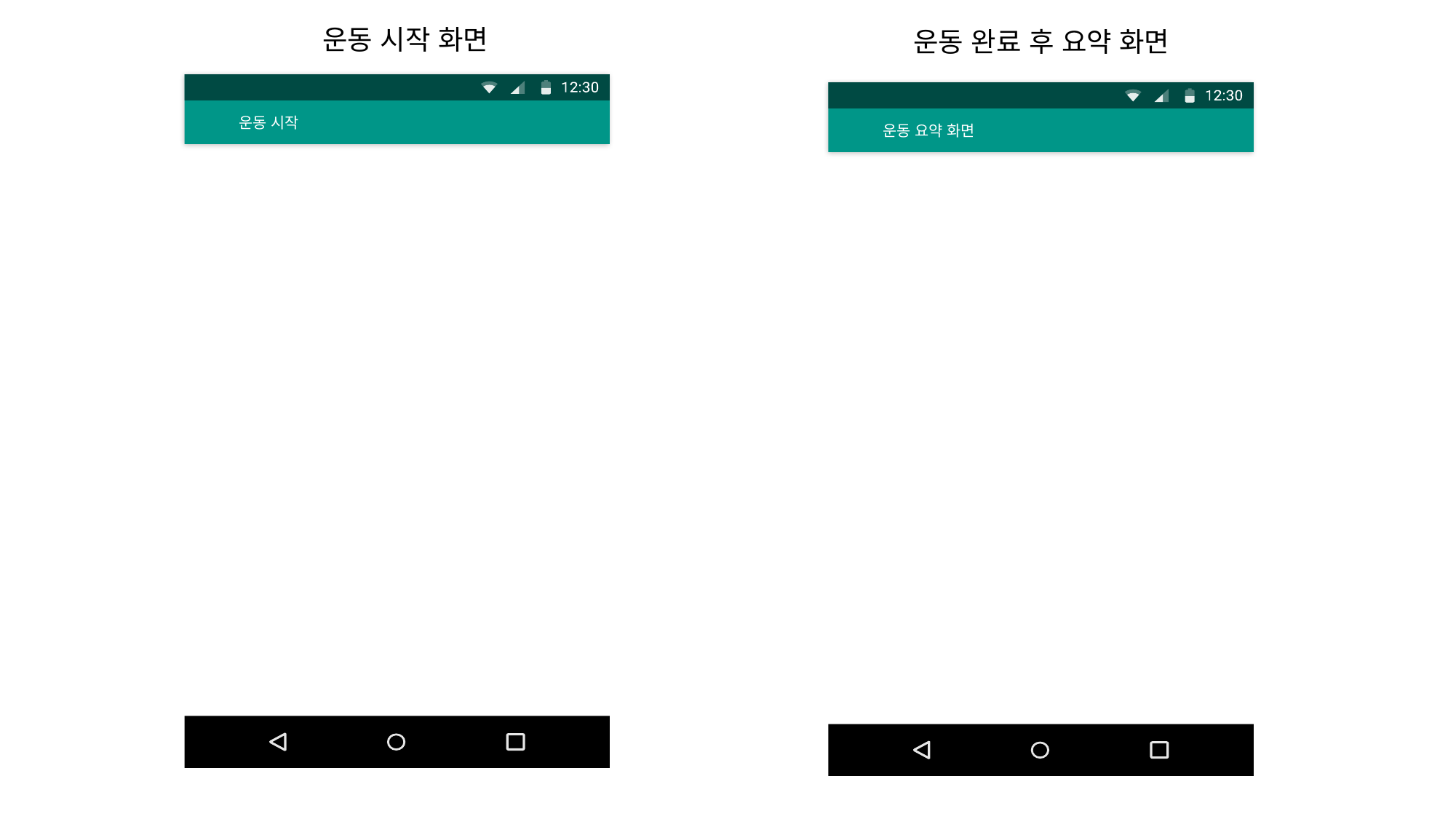

운동 시작 화면
운동 완료 후 요약 화면
운동 시작

운동 요약 화면